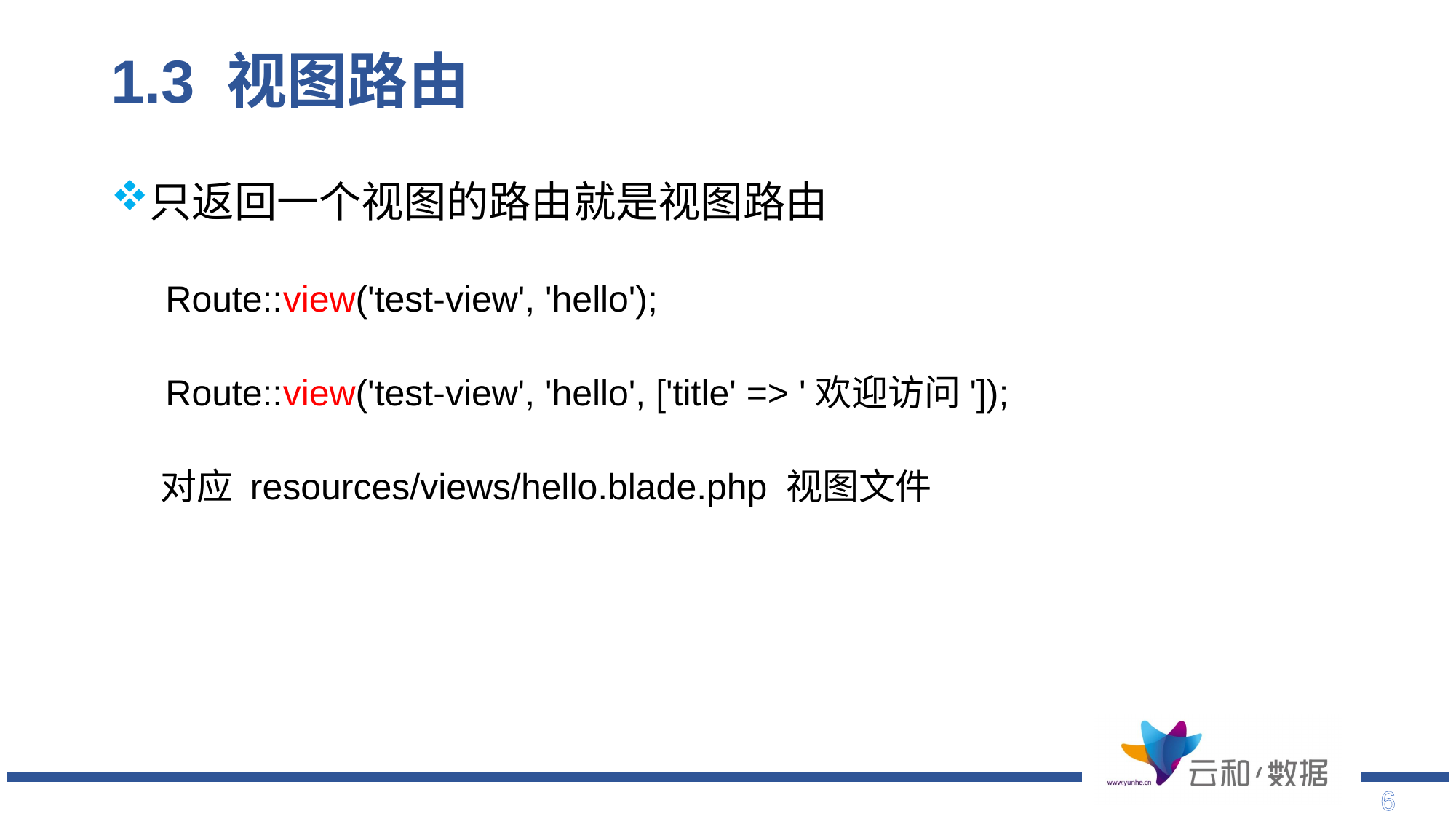

# 1.3 视图路由
只返回一个视图的路由就是视图路由

Route::view('test-view', 'hello');

Route::view('test-view', 'hello', ['title' => '欢迎访问']);

     对应 resources/views/hello.blade.php 视图文件